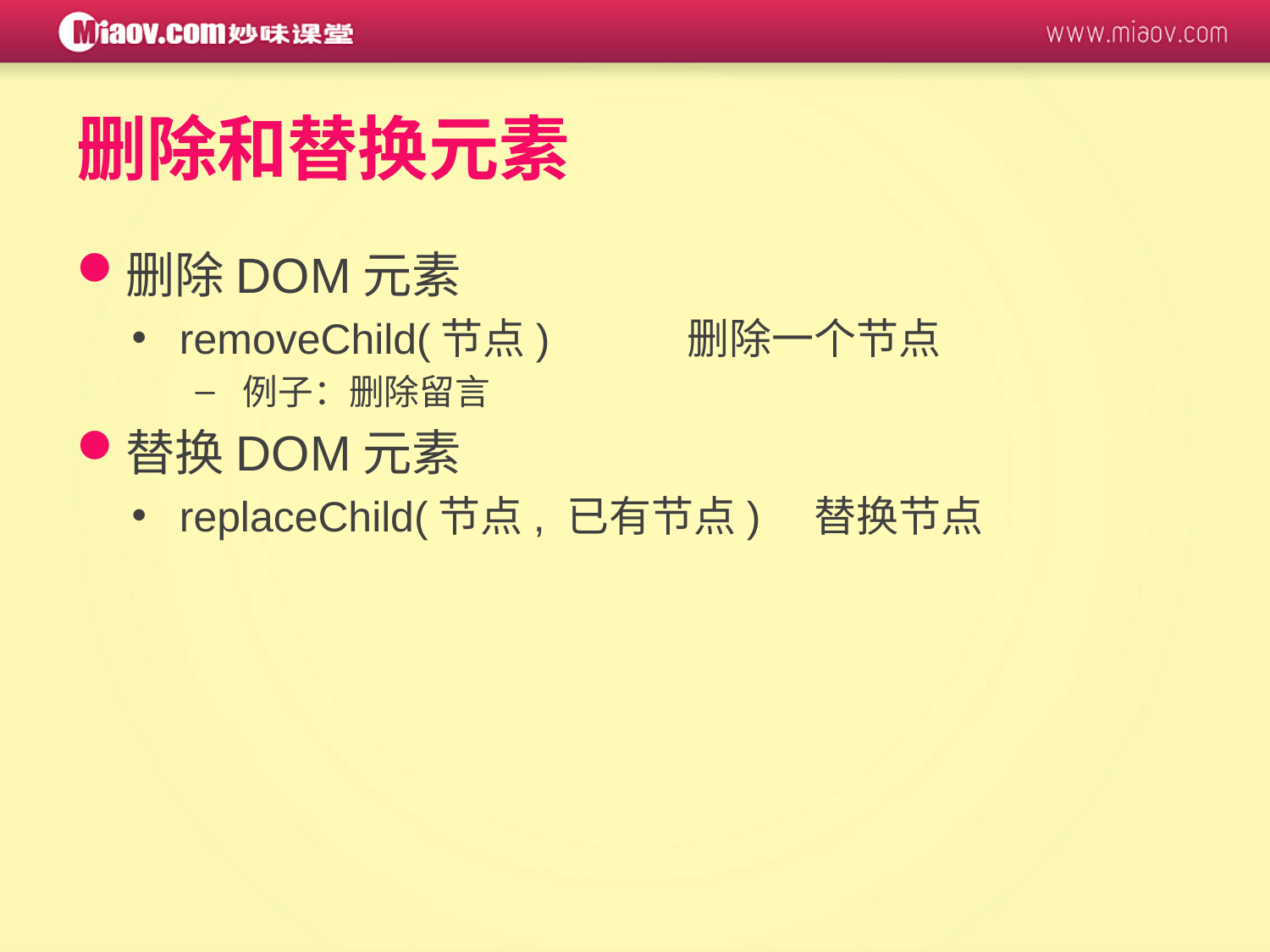

# 删除和替换元素
删除DOM元素
removeChild(节点)		删除一个节点
例子：删除留言
替换DOM元素
replaceChild(节点, 已有节点)	替换节点